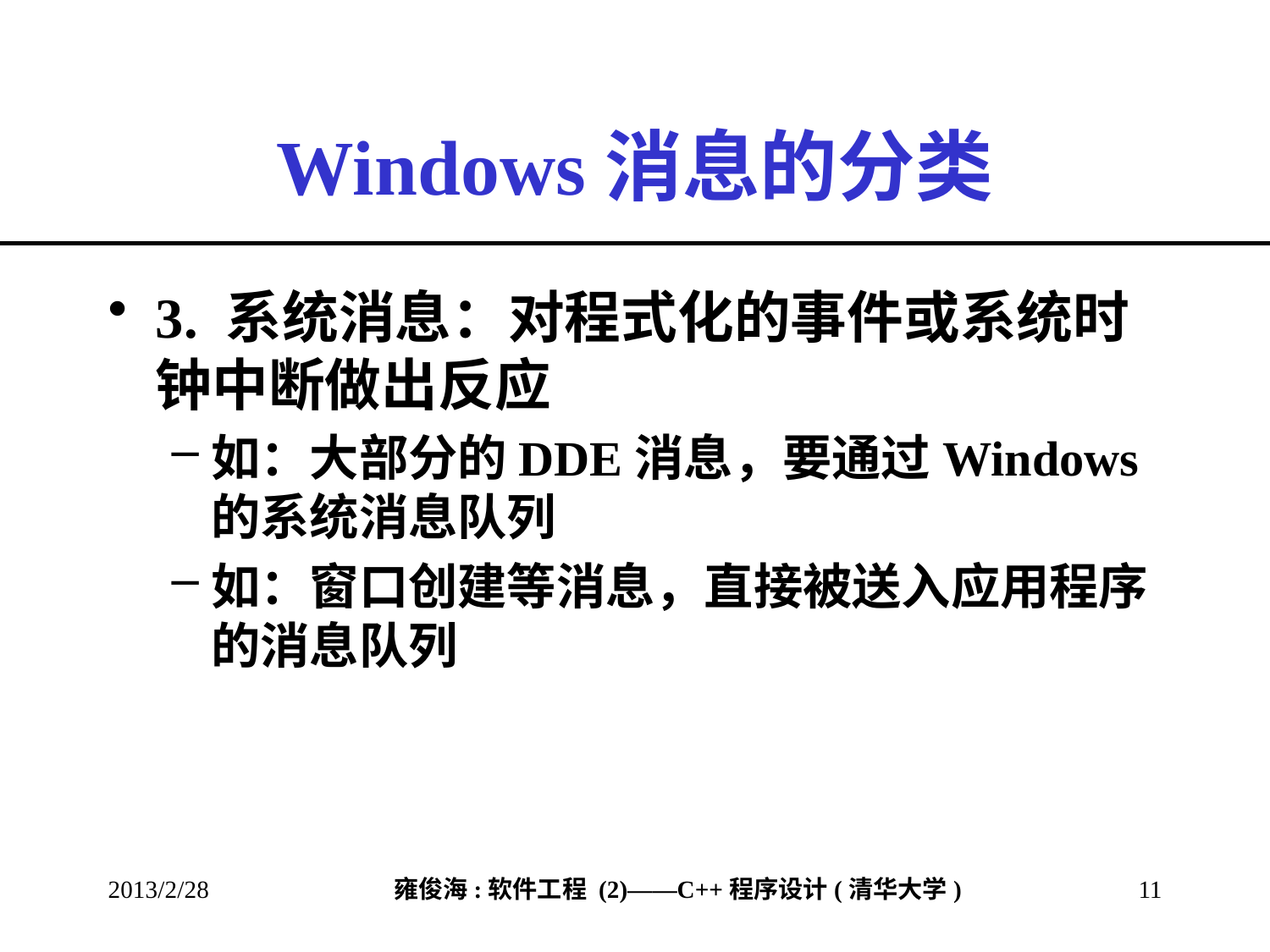

# Windows消息的分类
3. 系统消息：对程式化的事件或系统时钟中断做出反应
如：大部分的DDE消息，要通过Windows的系统消息队列
如：窗口创建等消息，直接被送入应用程序的消息队列
2013/2/28
11